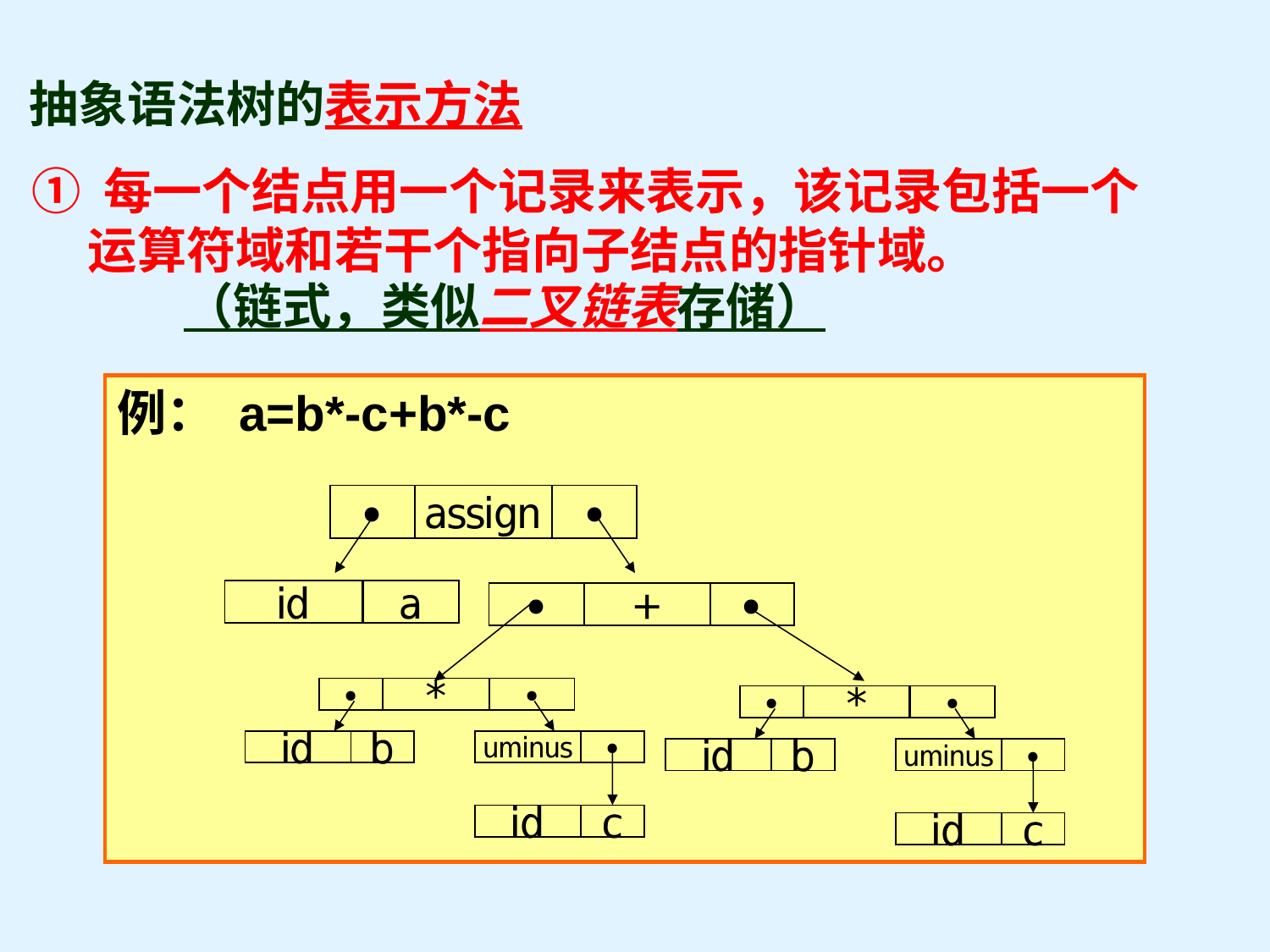

抽象语法树的表示方法
① 每一个结点用一个记录来表示，该记录包括一个
    运算符域和若干个指向子结点的指针域。
（链式，类似二叉链表存储）
例： a=b*-c+b*-c

•
assign
•

id
a
•
+
•

•
*
•
•
*
•

id
b
uminus
•
id
b
uminus
•

id
c
id
c